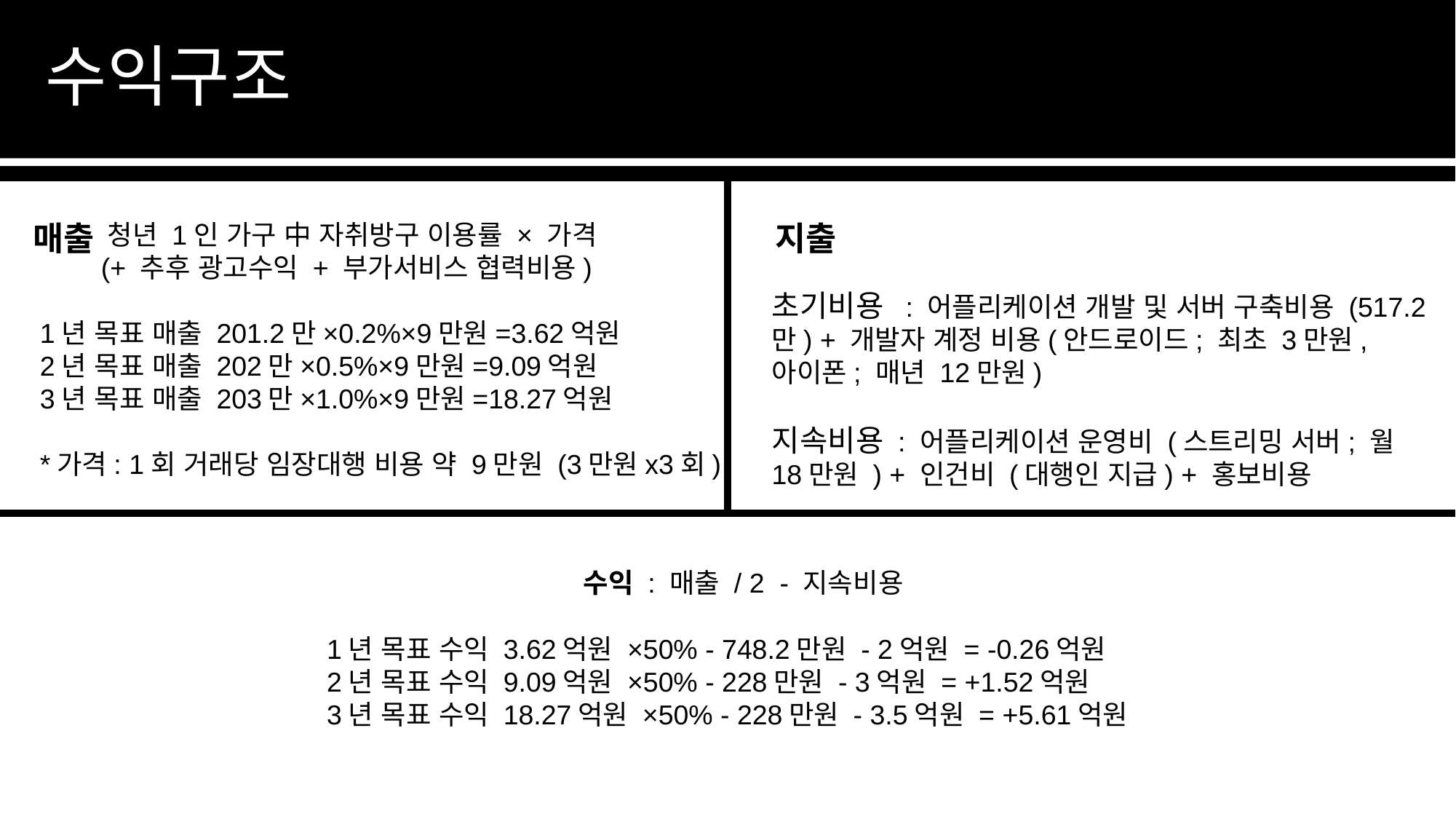

# 수익구조
지출
매출
        청년 1인 가구 中 자취방구 이용률 × 가격
        (+ 추후 광고수익 + 부가서비스 협력비용)

1년 목표 매출 201.2만×0.2%×9만원=3.62억원
2년 목표 매출 202만×0.5%×9만원=9.09억원
3년 목표 매출 203만×1.0%×9만원=18.27억원

*가격: 1회 거래당 임장대행 비용 약 9만원 (3만원x3회)

초기비용  : 어플리케이션 개발 및 서버 구축비용 (517.2만) + 개발자 계정 비용(안드로이드; 최초 3만원, 아이폰; 매년 12만원)

지속비용 : 어플리케이션 운영비 (스트리밍 서버; 월 18만원 ) + 인건비 (대행인 지급) + 홍보비용

수익 : 매출 / 2  - 지속비용

1년 목표 수익 3.62억원 ×50% - 748.2만원 - 2억원 = -0.26억원
2년 목표 수익 9.09억원 ×50% - 228만원 - 3억원 = +1.52억원
3년 목표 수익 18.27억원 ×50% - 228만원 - 3.5억원 = +5.61억원